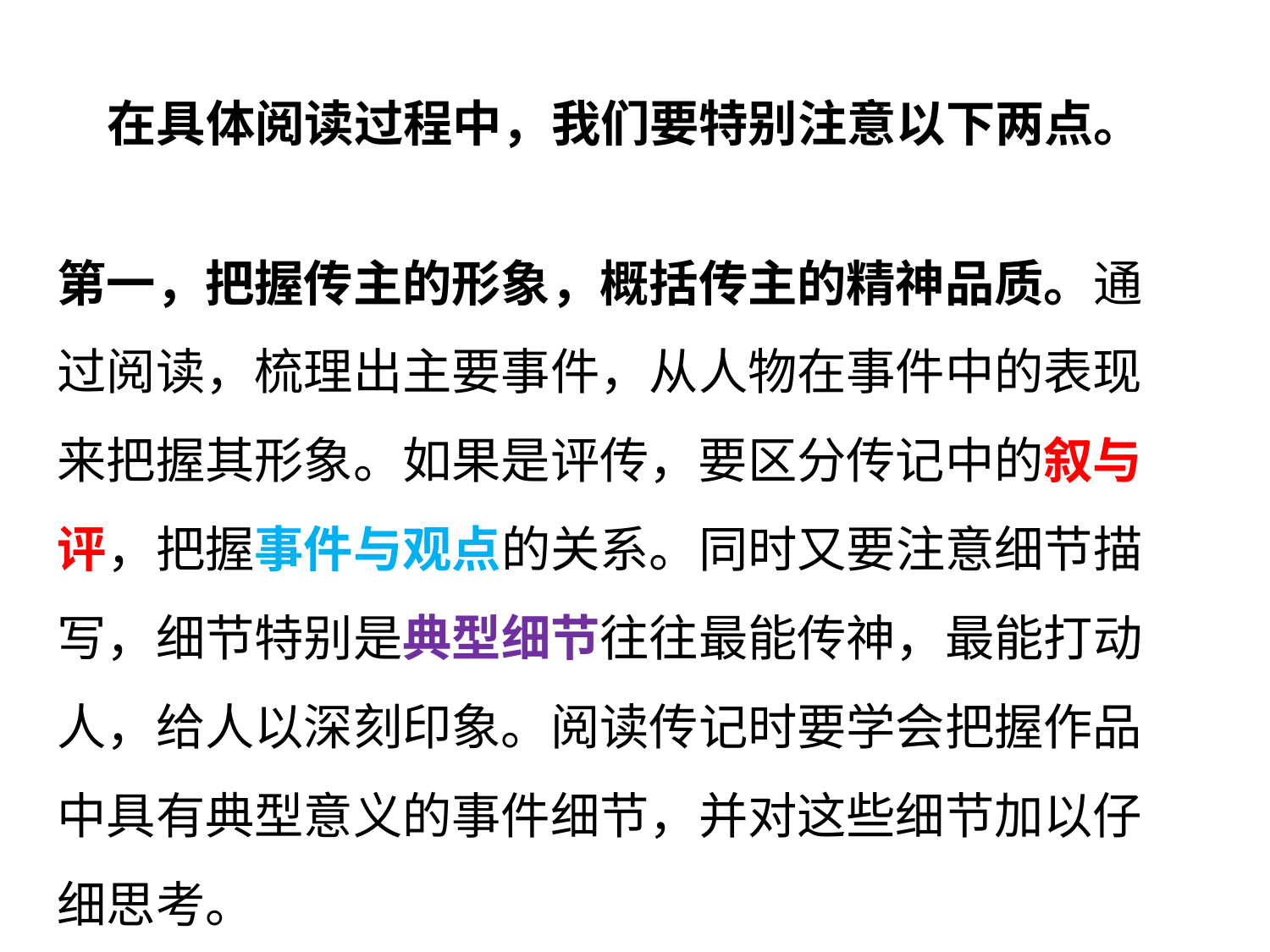

在具体阅读过程中，我们要特别注意以下两点。
第一，把握传主的形象，概括传主的精神品质。通过阅读，梳理出主要事件，从人物在事件中的表现来把握其形象。如果是评传，要区分传记中的叙与评，把握事件与观点的关系。同时又要注意细节描写，细节特别是典型细节往往最能传神，最能打动人，给人以深刻印象。阅读传记时要学会把握作品中具有典型意义的事件细节，并对这些细节加以仔细思考。